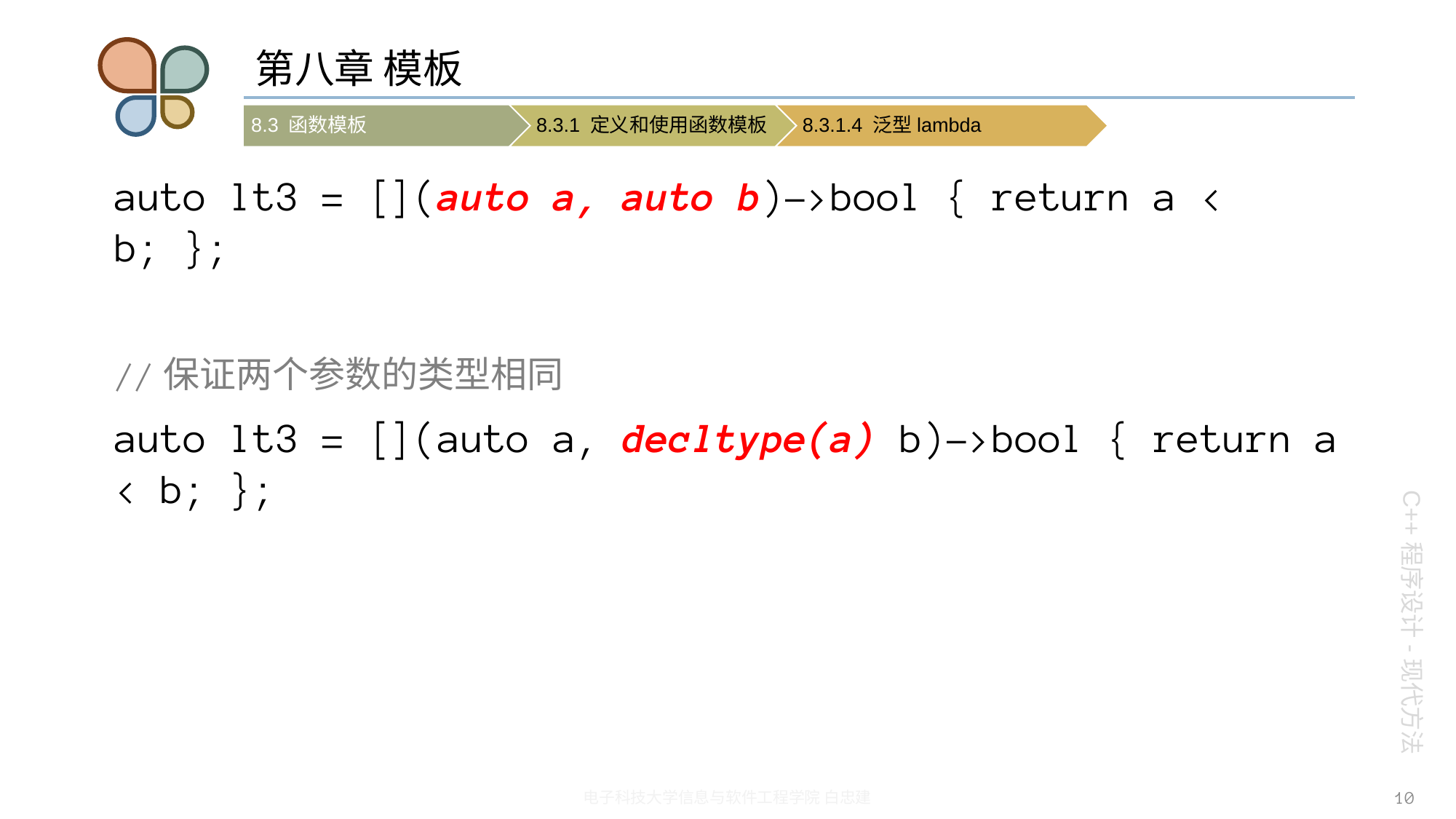

# 第八章 模板
8.3 函数模板
8.3.1 定义和使用函数模板
8.3.1.4 泛型lambda
auto lt3 = [](auto a, auto b)->bool { return a < b; };

//保证两个参数的类型相同
auto lt3 = [](auto a, decltype(a) b)->bool { return a < b; };
10